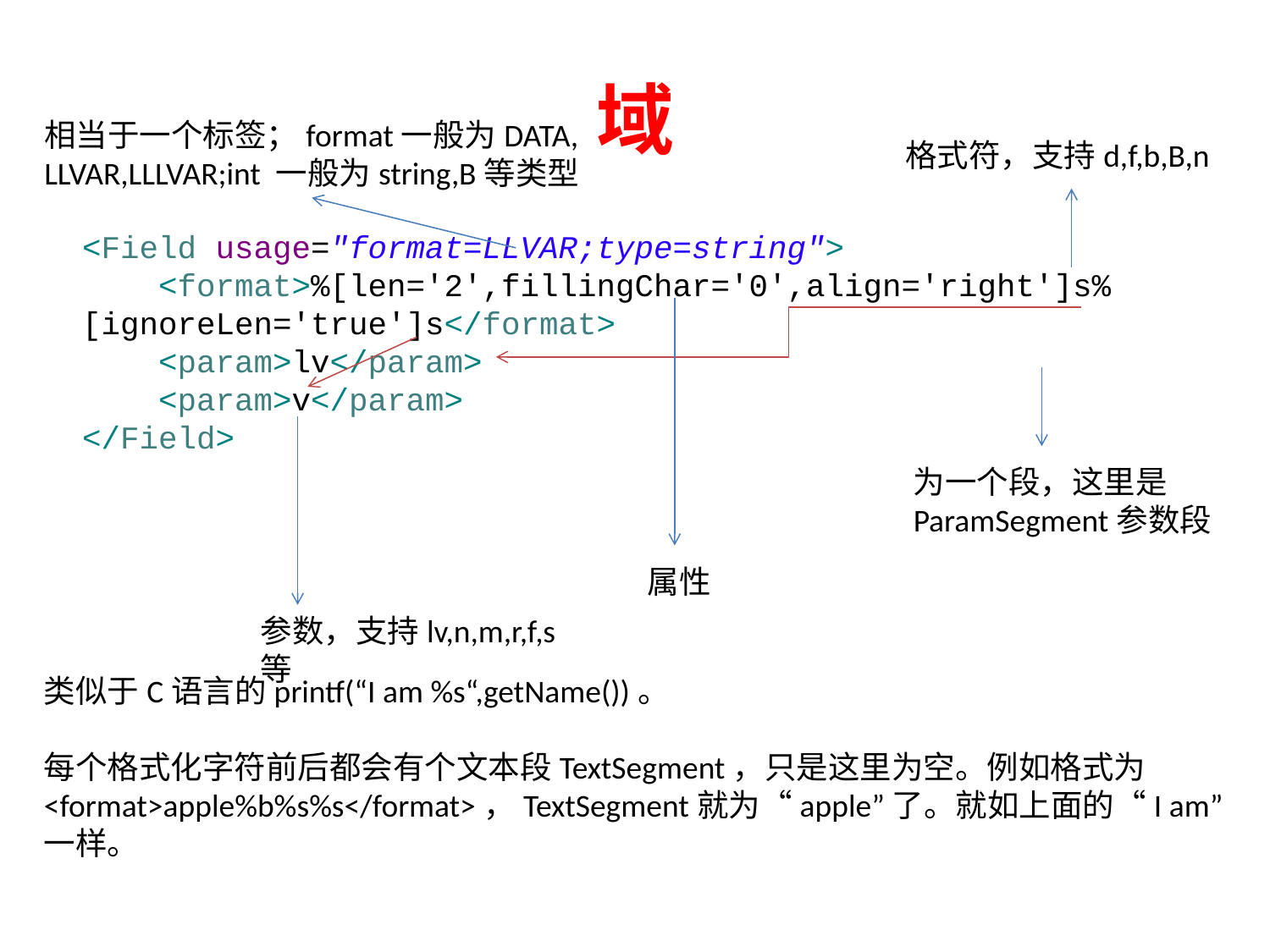

# 域
相当于一个标签；format一般为DATA,
LLVAR,LLLVAR;int 一般为string,B等类型
格式符，支持d,f,b,B,n
<Field usage="format=LLVAR;type=string">
    <format>%[len='2',fillingChar='0',align='right']s%
[ignoreLen='true']s</format>
    <param>lv</param>
    <param>v</param>
</Field>
为一个段，这里是
ParamSegment参数段
属性
参数，支持lv,n,m,r,f,s等
类似于C语言的printf(“I am %s“,getName())。

每个格式化字符前后都会有个文本段TextSegment，只是这里为空。例如格式为
<format>apple%b%s%s</format>，TextSegment就为“apple”了。就如上面的“I am”
一样。